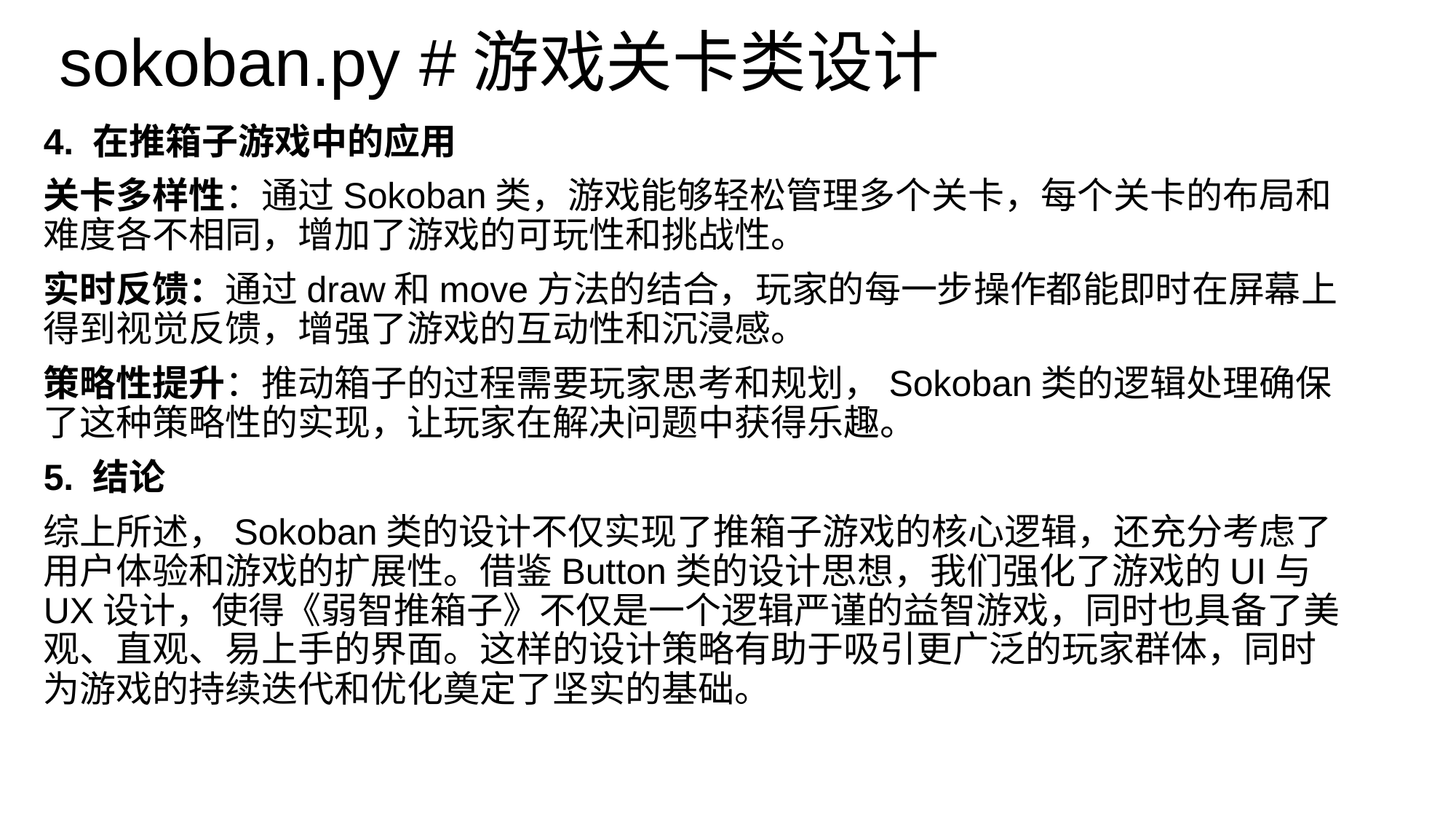

# sokoban.py #游戏关卡类设计
4. 在推箱子游戏中的应用
关卡多样性：通过Sokoban类，游戏能够轻松管理多个关卡，每个关卡的布局和难度各不相同，增加了游戏的可玩性和挑战性。
实时反馈：通过draw和move方法的结合，玩家的每一步操作都能即时在屏幕上得到视觉反馈，增强了游戏的互动性和沉浸感。
策略性提升：推动箱子的过程需要玩家思考和规划，Sokoban类的逻辑处理确保了这种策略性的实现，让玩家在解决问题中获得乐趣。
5. 结论
综上所述，Sokoban类的设计不仅实现了推箱子游戏的核心逻辑，还充分考虑了用户体验和游戏的扩展性。借鉴Button类的设计思想，我们强化了游戏的UI与UX设计，使得《弱智推箱子》不仅是一个逻辑严谨的益智游戏，同时也具备了美观、直观、易上手的界面。这样的设计策略有助于吸引更广泛的玩家群体，同时为游戏的持续迭代和优化奠定了坚实的基础。